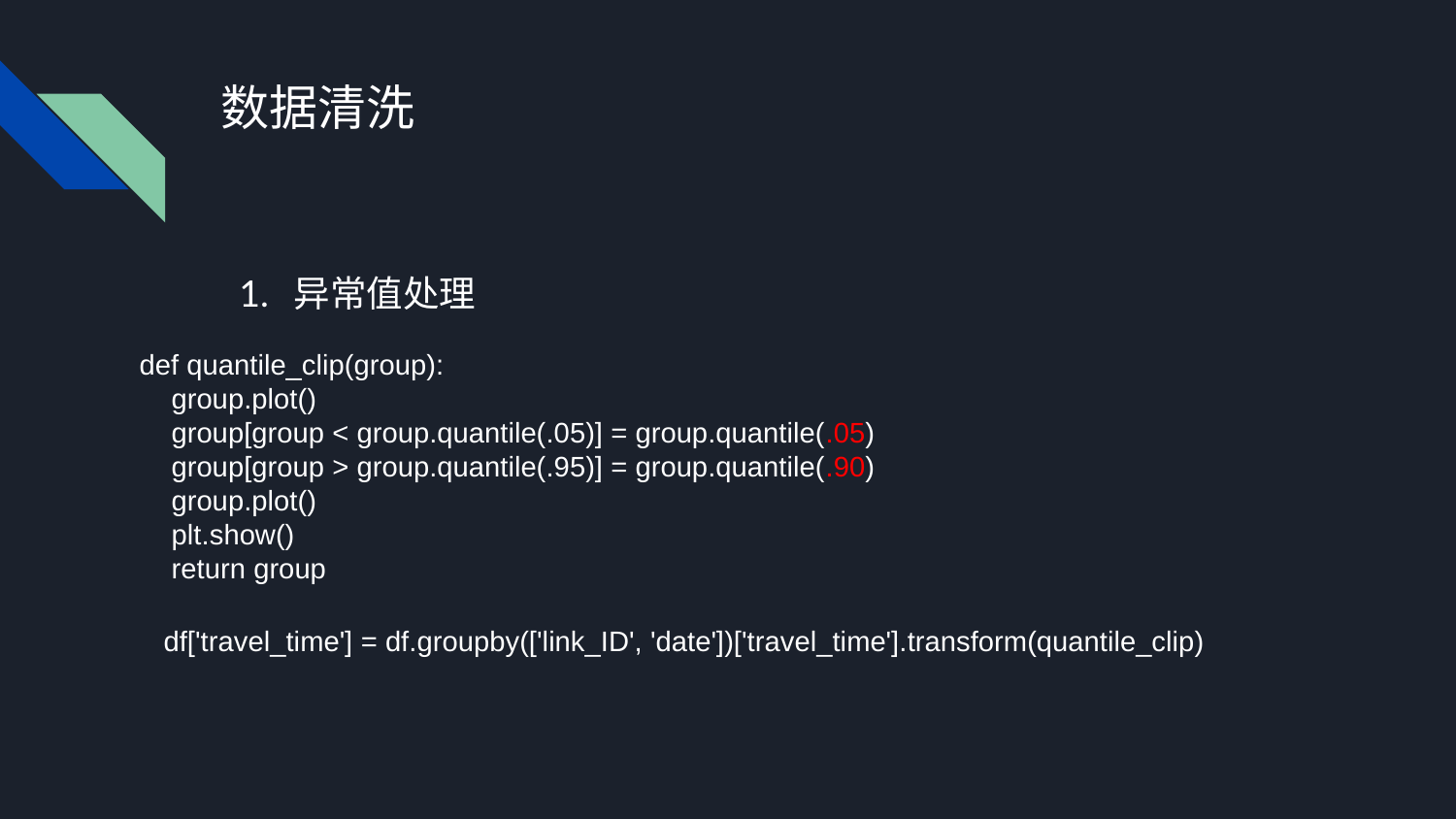

# 数据清洗
异常值处理
def quantile_clip(group):
    group.plot()
    group[group < group.quantile(.05)] = group.quantile(.05)
    group[group > group.quantile(.95)] = group.quantile(.90)
    group.plot()
    plt.show()
    return group

df['travel_time'] = df.groupby(['link_ID', 'date'])['travel_time'].transform(quantile_clip)